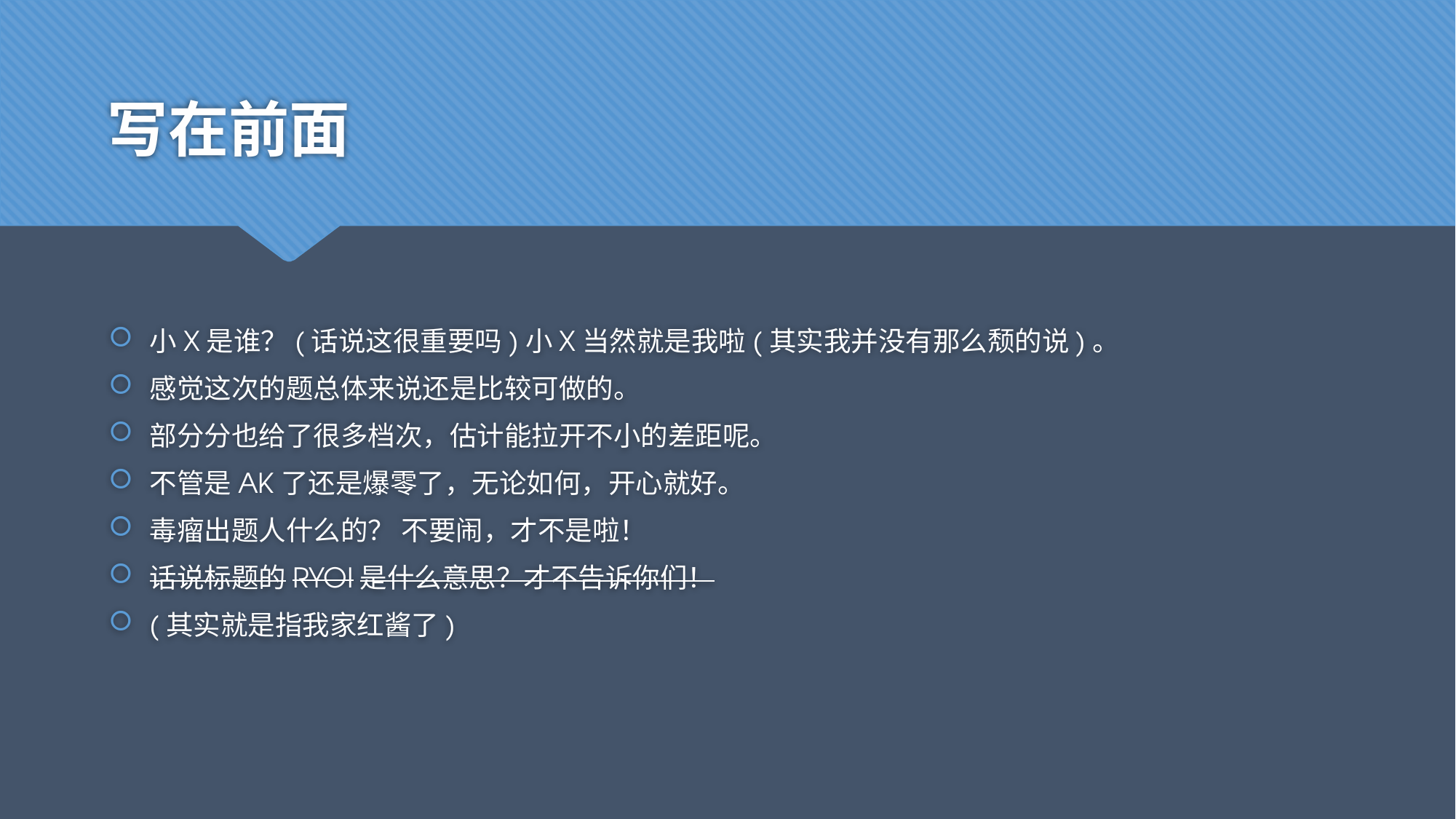

# 写在前面
小X是谁？(话说这很重要吗)小X当然就是我啦(其实我并没有那么颓的说)。
感觉这次的题总体来说还是比较可做的。
部分分也给了很多档次，估计能拉开不小的差距呢。
不管是AK了还是爆零了，无论如何，开心就好。
毒瘤出题人什么的？ 不要闹，才不是啦！
话说标题的RYOI是什么意思？才不告诉你们！
(其实就是指我家红酱了)